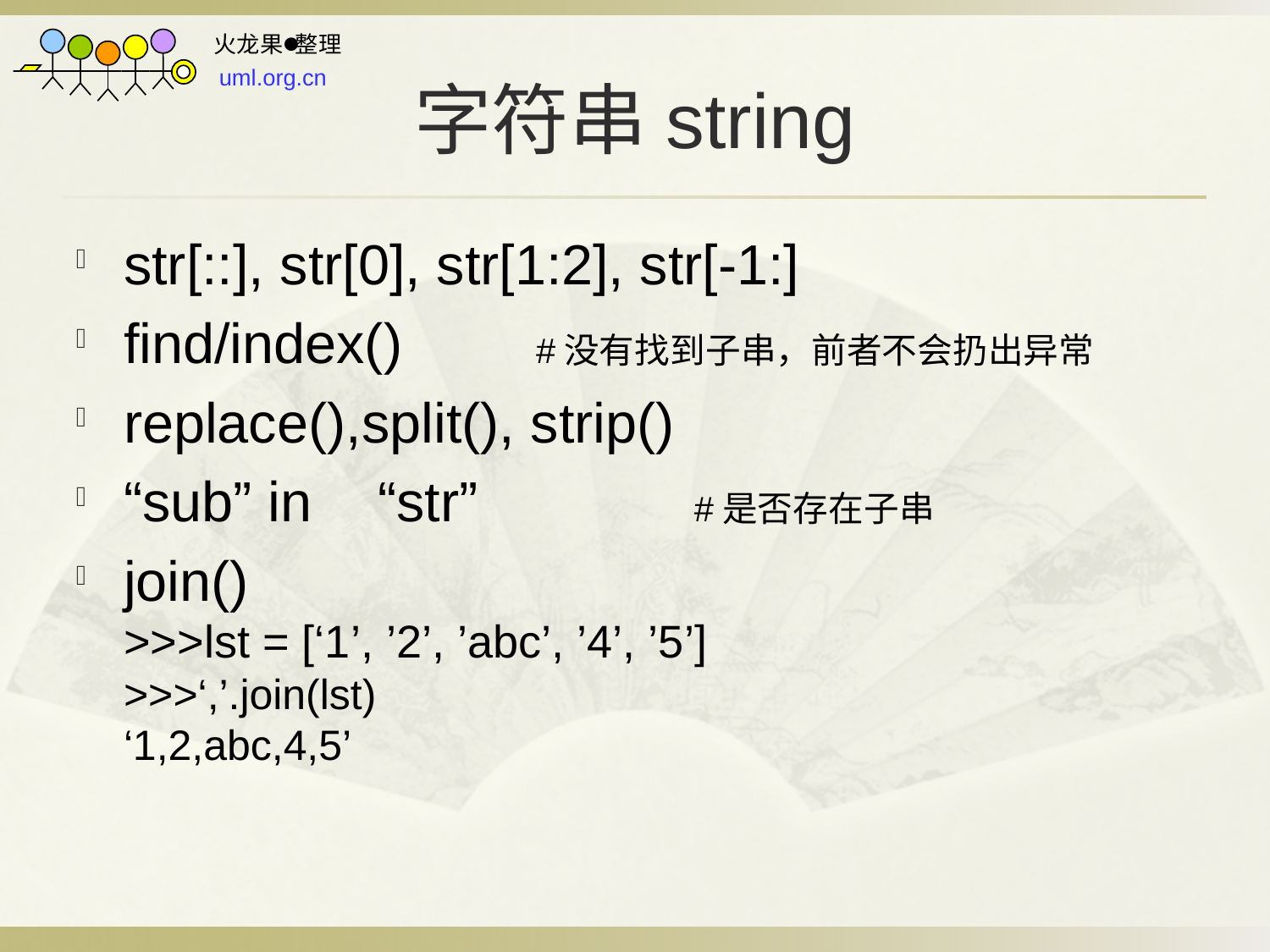

# 字符串string
str[::], str[0], str[1:2], str[-1:]
find/index()	  #没有找到子串，前者不会扔出异常
replace(),split(), strip()
“sub” in	“str”		    #是否存在子串
join()
>>>lst = [‘1’, ’2’, ’abc’, ’4’, ’5’]
>>>‘,’.join(lst)
‘1,2,abc,4,5’